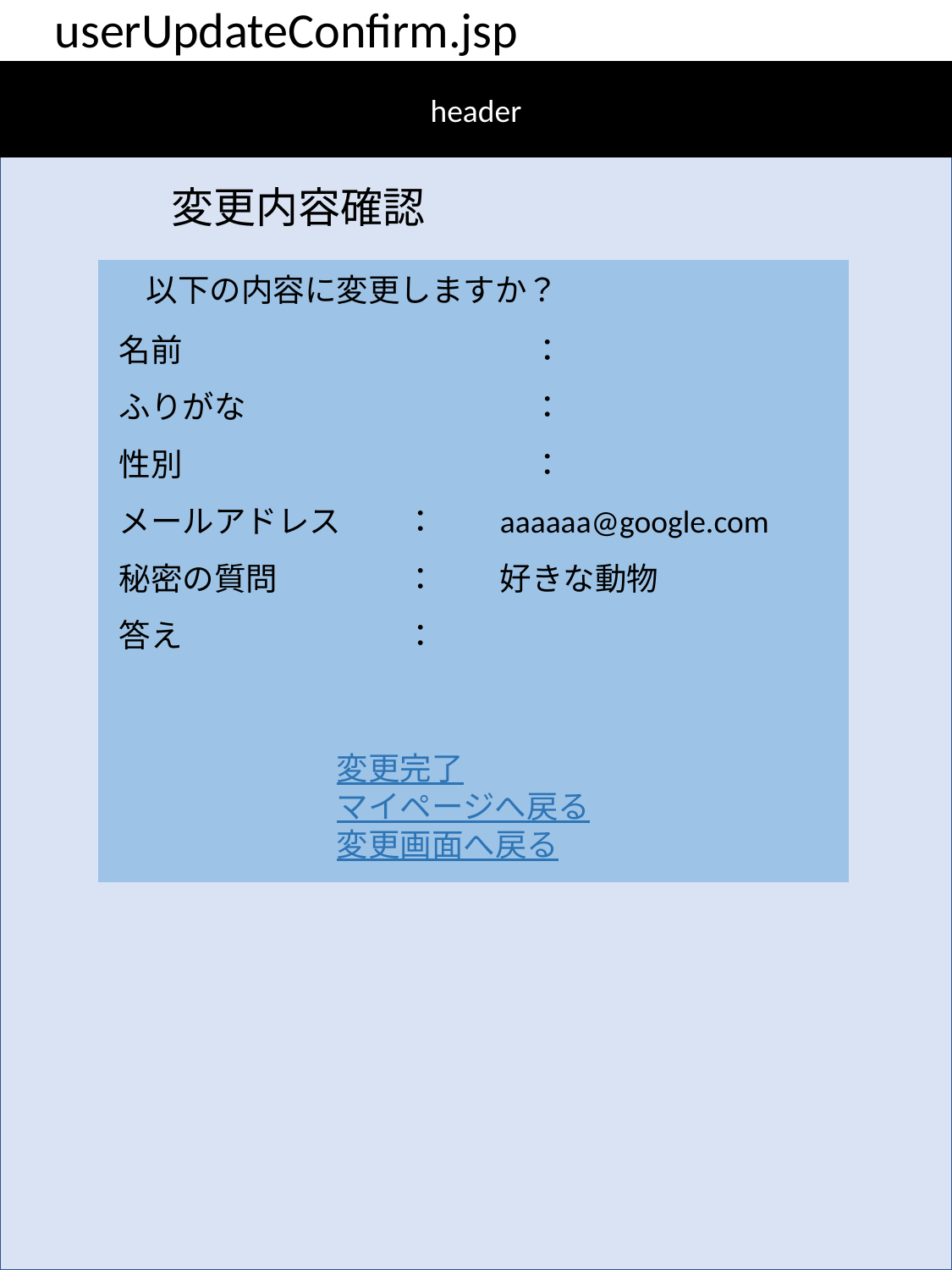

userUpdateConfirm.jsp
header

	変更内容確認

以下の内容に変更しますか？
名前			　：
ふりがな  		　：
性別		　	　：
メールアドレス　　：	aaaaaa@google.com
秘密の質問　　　　：	好きな動物
答え　　　　　　　：
変更完了
マイページへ戻る
変更画面へ戻る